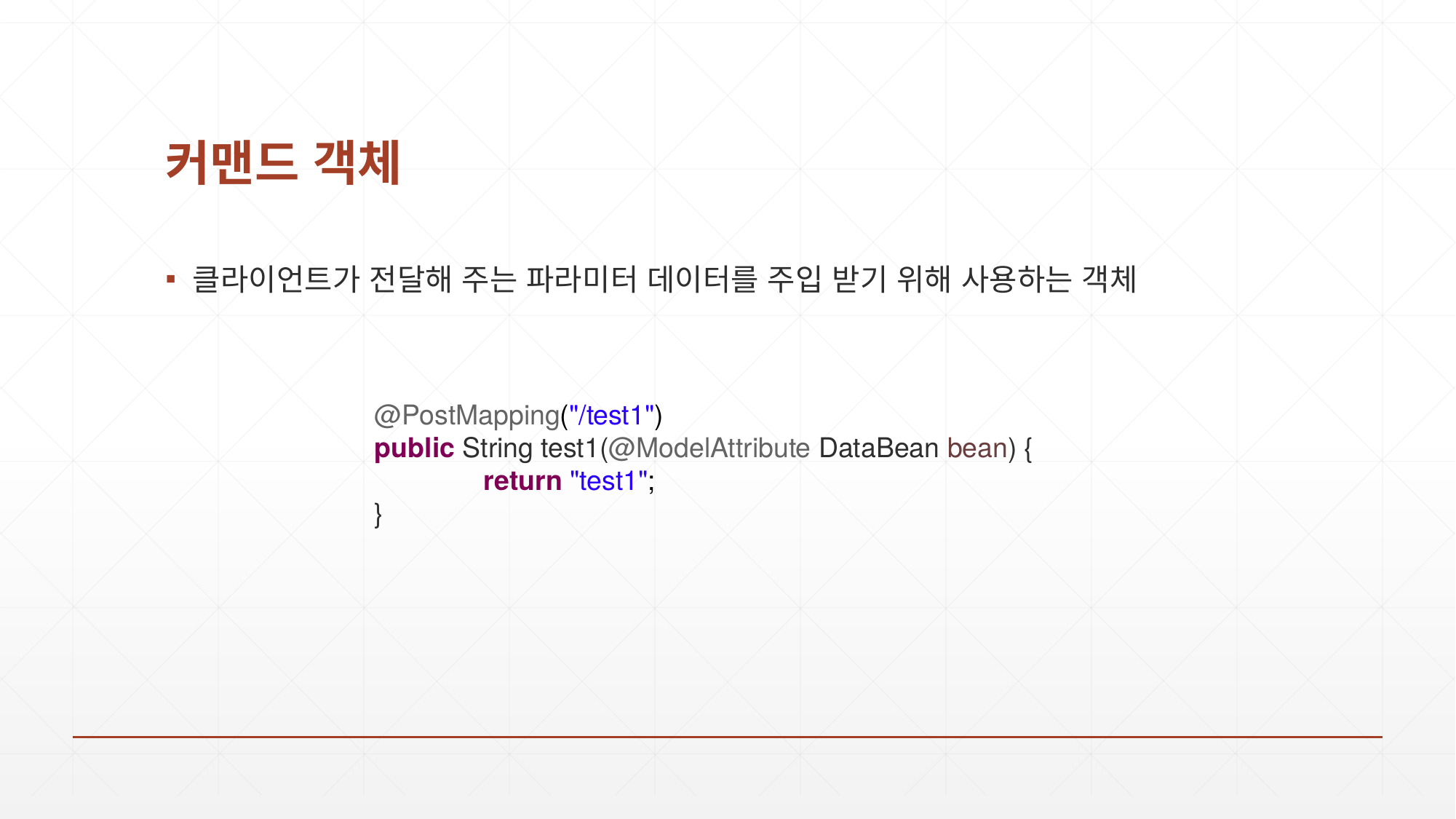

# 커맨드 객체
클라이언트가 전달해 주는 파라미터 데이터를 주입 받기 위해 사용하는 객체

@PostMapping("/test1")
public String test1(@ModelAttribute DataBean bean) {
	return "test1";
}